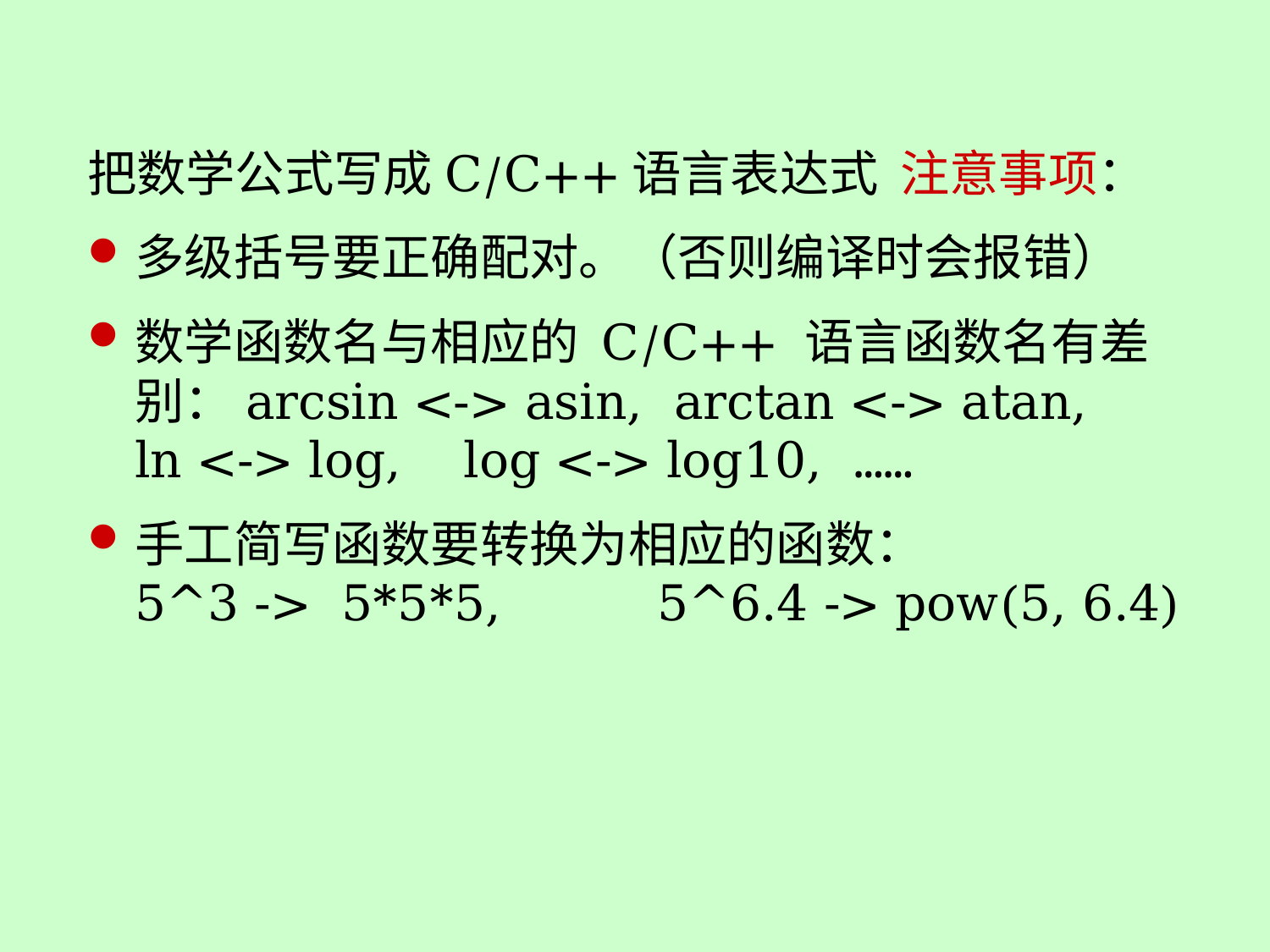

把数学公式写成C/C++语言表达式  注意事项：
多级括号要正确配对。（否则编译时会报错）
数学函数名与相应的 C/C++ 语言函数名有差别：arcsin <-> asin,  arctan <-> atan,     ln <-> log,    log <-> log10,  ……
手工简写函数要转换为相应的函数：
5^3 ->  5*5*5,          5^6.4 -> pow(5, 6.4)
54